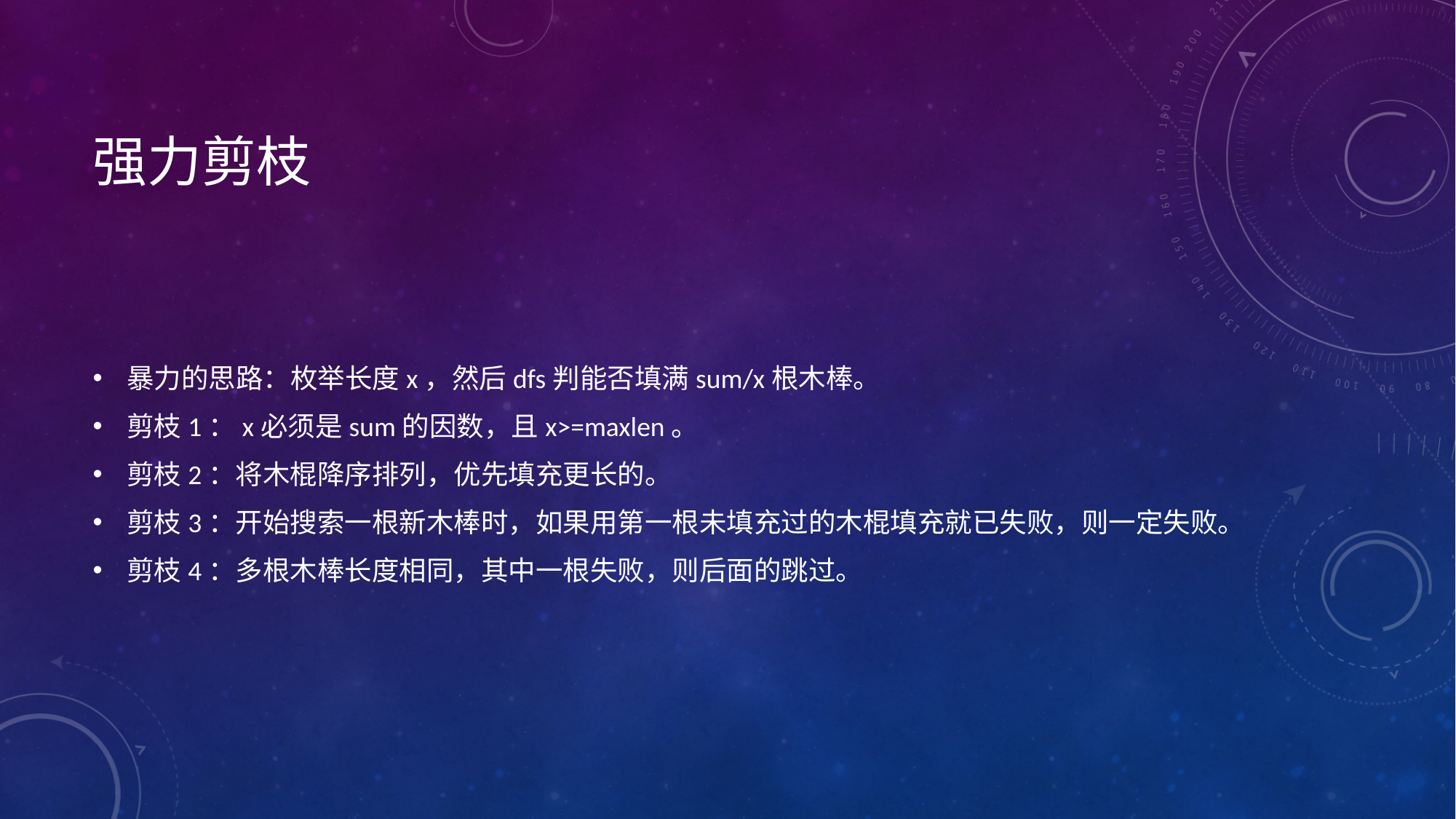

# 强力剪枝
暴力的思路：枚举长度x，然后dfs判能否填满sum/x根木棒。
剪枝1：x必须是sum的因数，且x>=maxlen。
剪枝2：将木棍降序排列，优先填充更长的。
剪枝3：开始搜索一根新木棒时，如果用第一根未填充过的木棍填充就已失败，则一定失败。
剪枝4：多根木棒长度相同，其中一根失败，则后面的跳过。